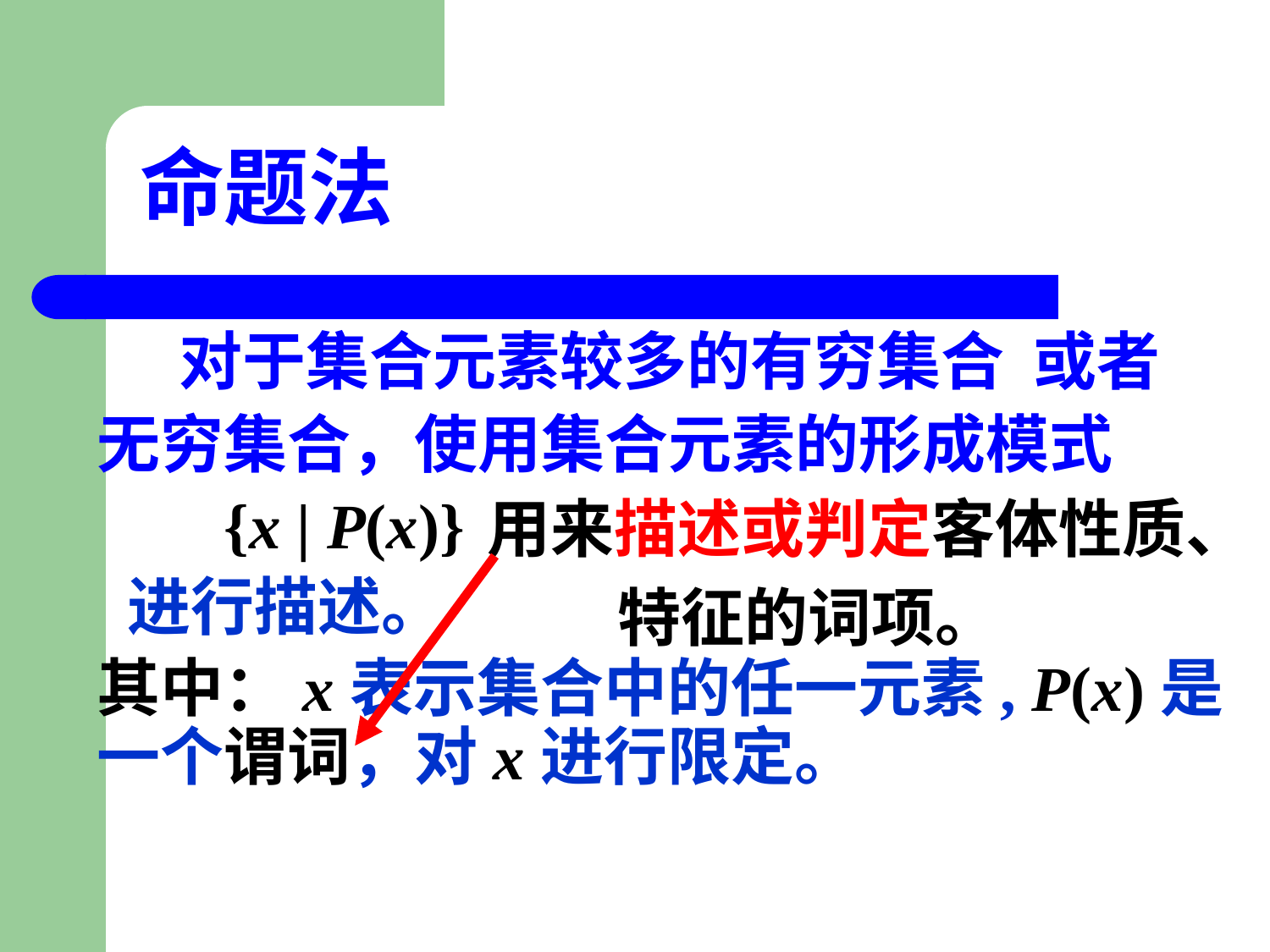

# 命题法
    对于集合元素较多的有穷集合  或者
无穷集合，使用集合元素的形成模式
        {x | P(x)}
 进行描述。
其中：x表示集合中的任一元素, P(x)是一个谓词，对x进行限定。
用来描述或判定客体性质、
        特征的词项。